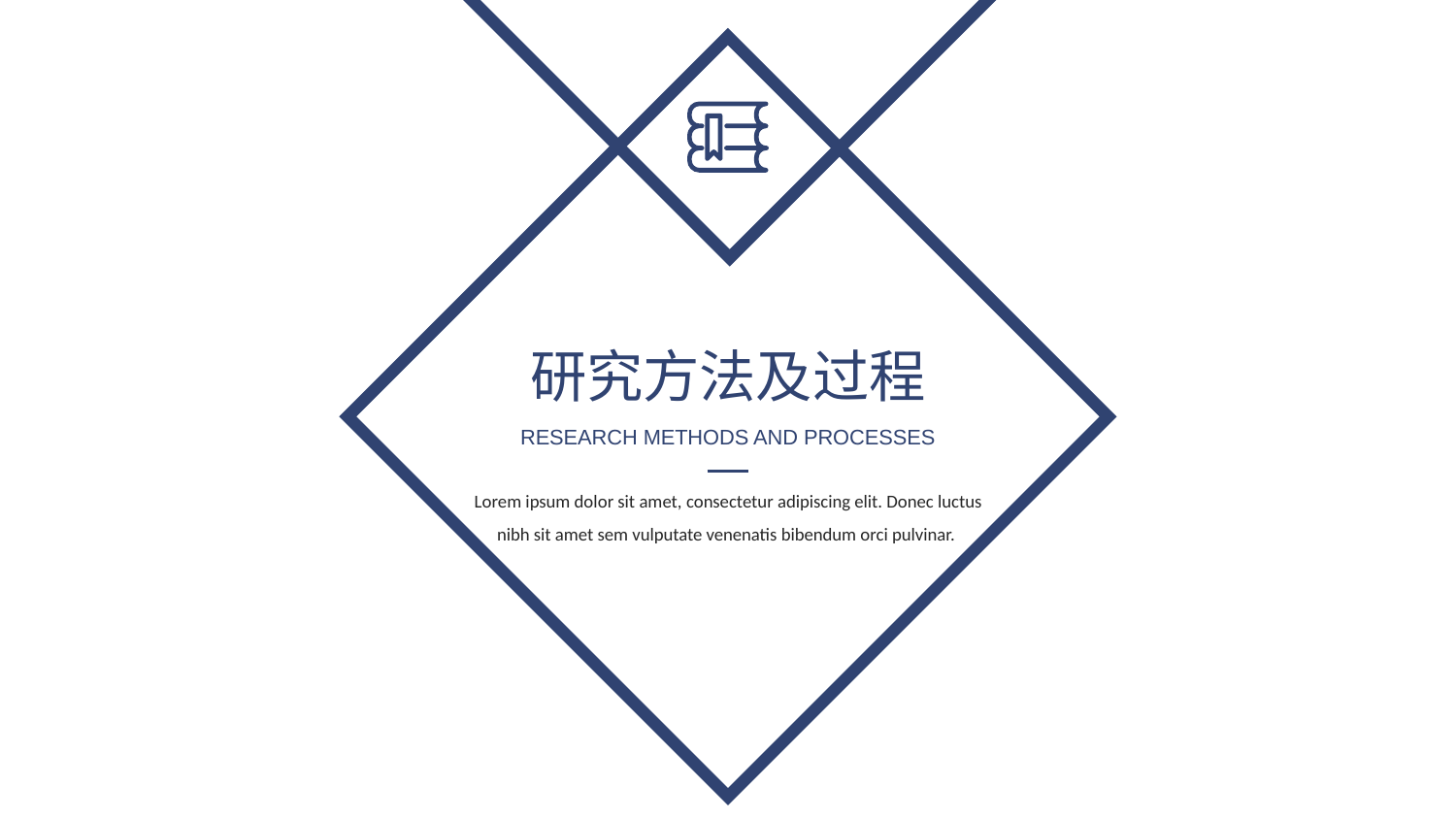

研究方法及过程
RESEARCH METHODS AND PROCESSES
Lorem ipsum dolor sit amet, consectetur adipiscing elit. Donec luctus nibh sit amet sem vulputate venenatis bibendum orci pulvinar.